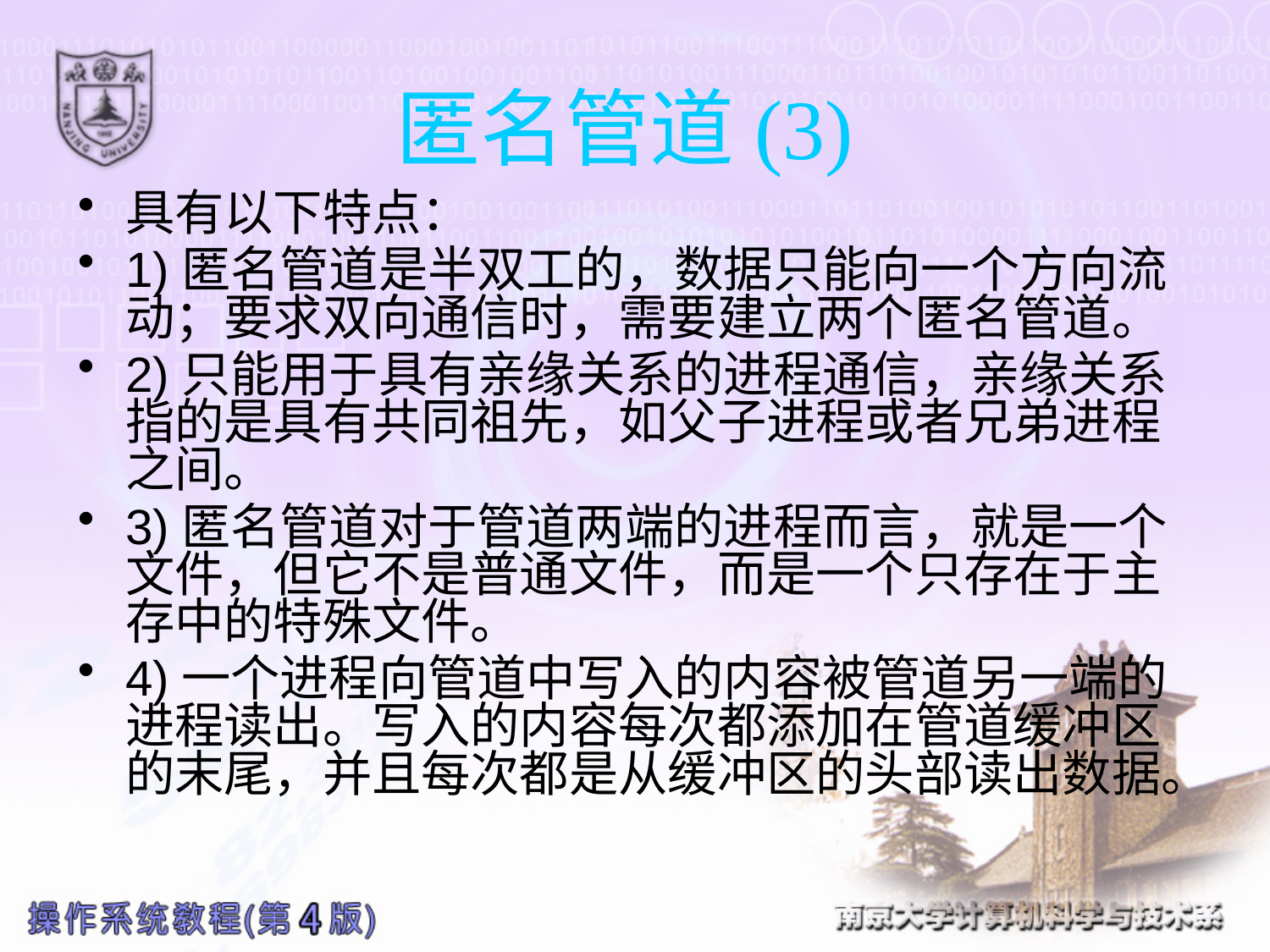

# 匿名管道(3)
具有以下特点：
1)匿名管道是半双工的，数据只能向一个方向流动；要求双向通信时，需要建立两个匿名管道。
2)只能用于具有亲缘关系的进程通信，亲缘关系指的是具有共同祖先，如父子进程或者兄弟进程之间。
3)匿名管道对于管道两端的进程而言，就是一个文件，但它不是普通文件，而是一个只存在于主存中的特殊文件。
4)一个进程向管道中写入的内容被管道另一端的进程读出。写入的内容每次都添加在管道缓冲区的末尾，并且每次都是从缓冲区的头部读出数据。